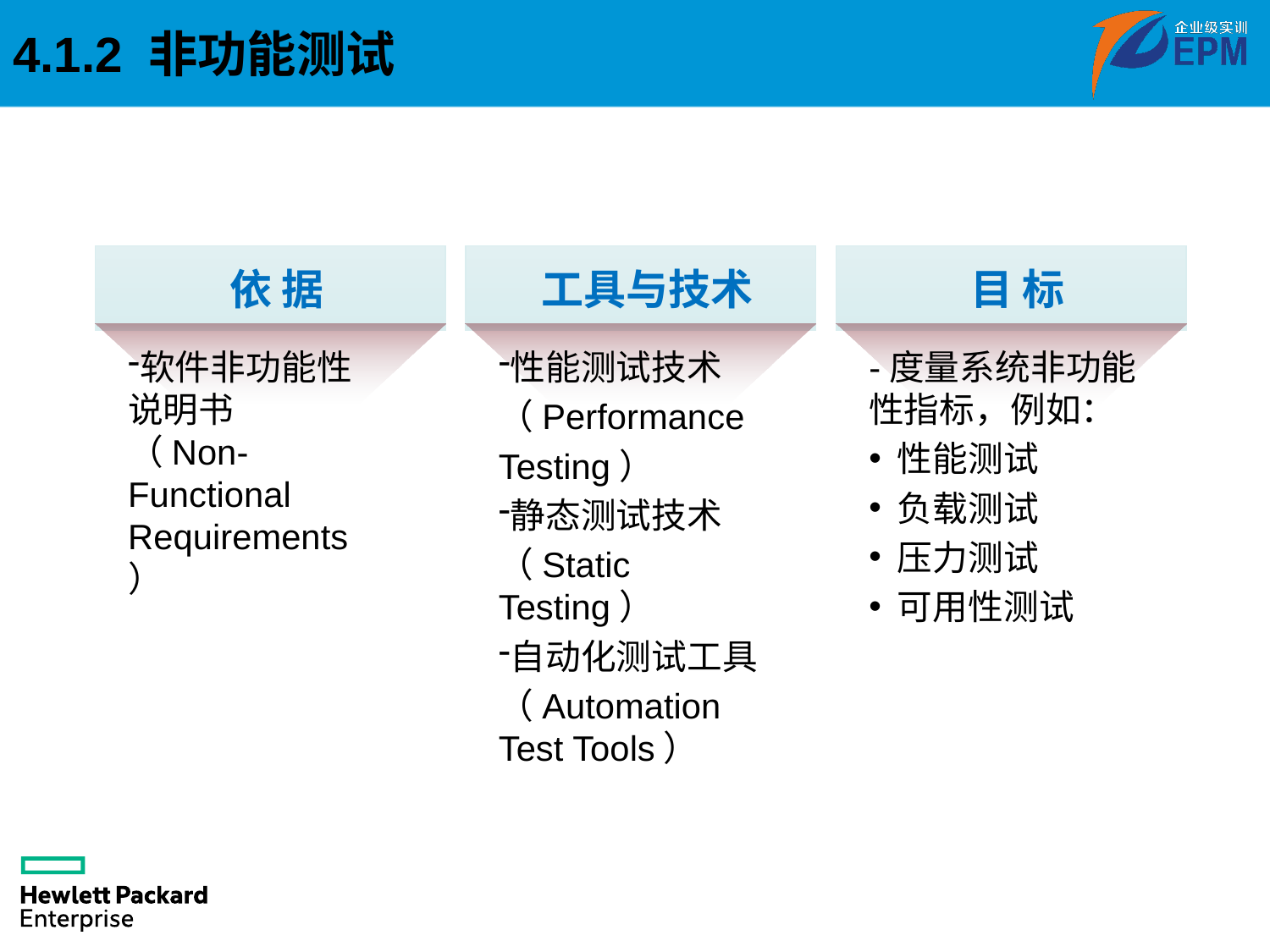

4.1.2 非功能测试
依 据
工具与技术
目 标

软件非功能性说明书（Non-Functional Requirements）
性能测试技术
（Performance
Testing）
静态测试技术
（Static Testing）
自动化测试工具
（Automation Test Tools）
-度量系统非功能性指标，例如：
 性能测试
 负载测试
 压力测试
 可用性测试